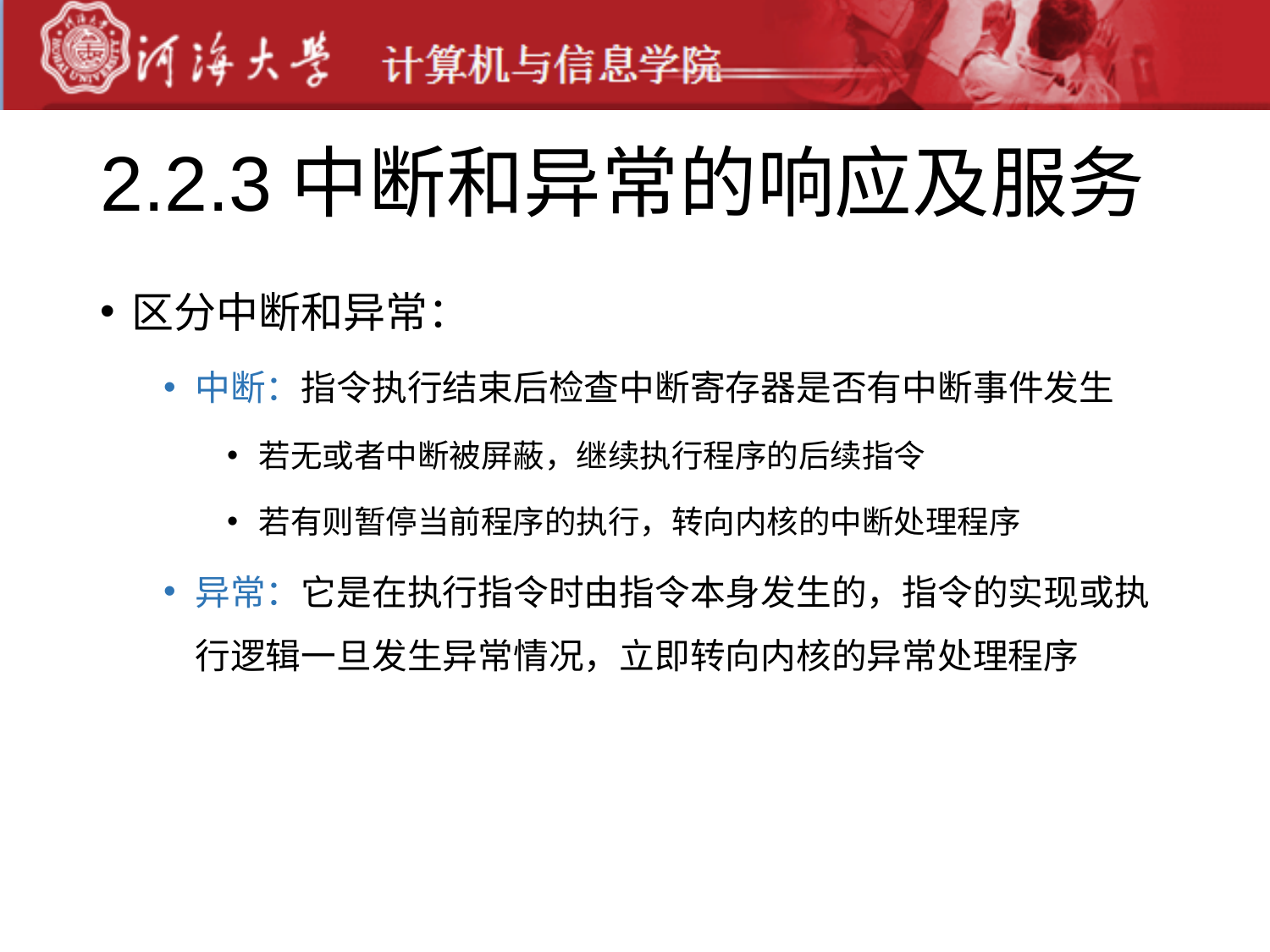

# 2.2.3中断和异常的响应及服务
区分中断和异常：
中断：指令执行结束后检查中断寄存器是否有中断事件发生
若无或者中断被屏蔽，继续执行程序的后续指令
若有则暂停当前程序的执行，转向内核的中断处理程序
异常：它是在执行指令时由指令本身发生的，指令的实现或执行逻辑一旦发生异常情况，立即转向内核的异常处理程序